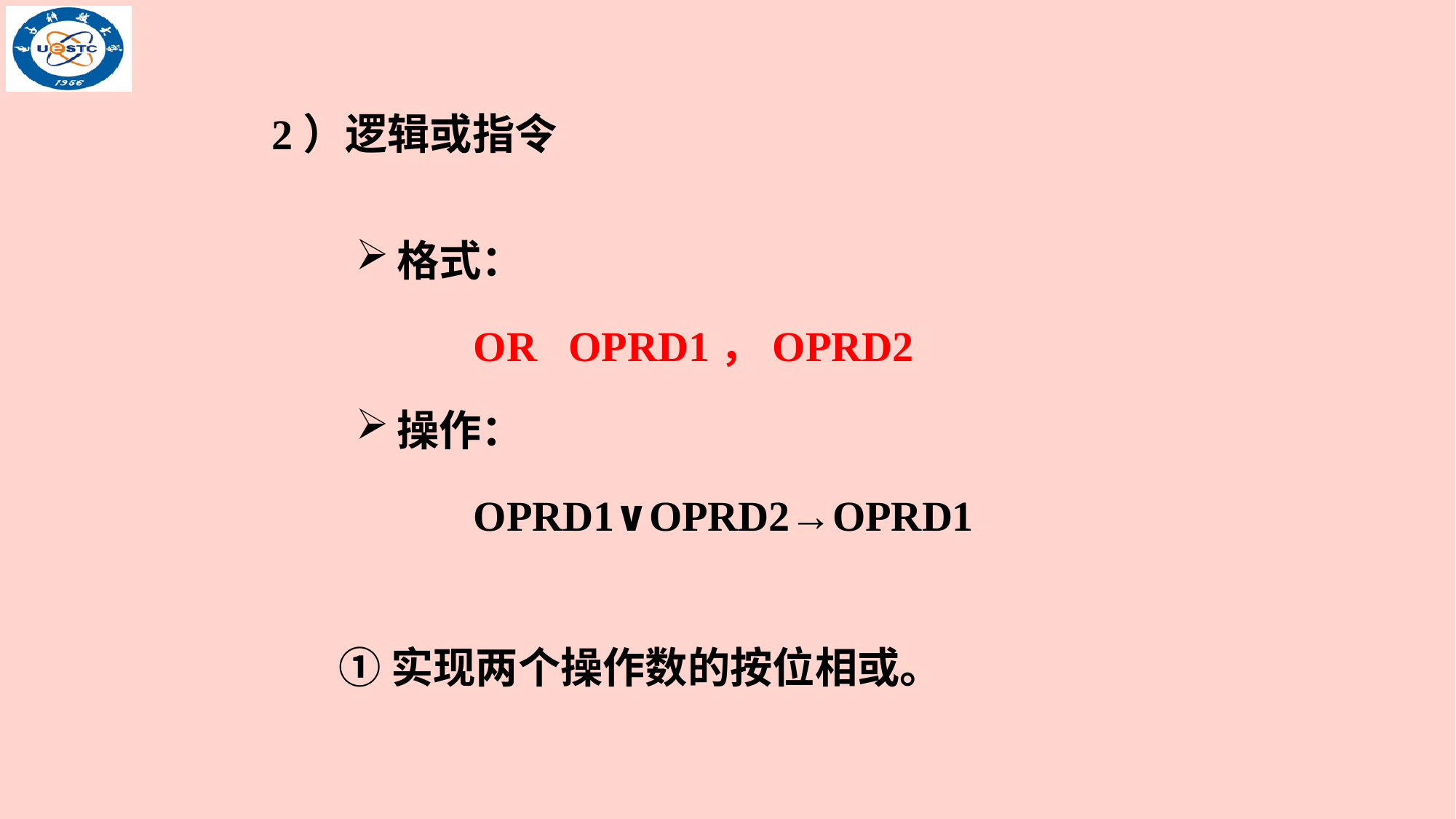

2）逻辑或指令
格式：
      OR   OPRD1，OPRD2
操作：
      OPRD1∨OPRD2→OPRD1
①实现两个操作数的按位相或。